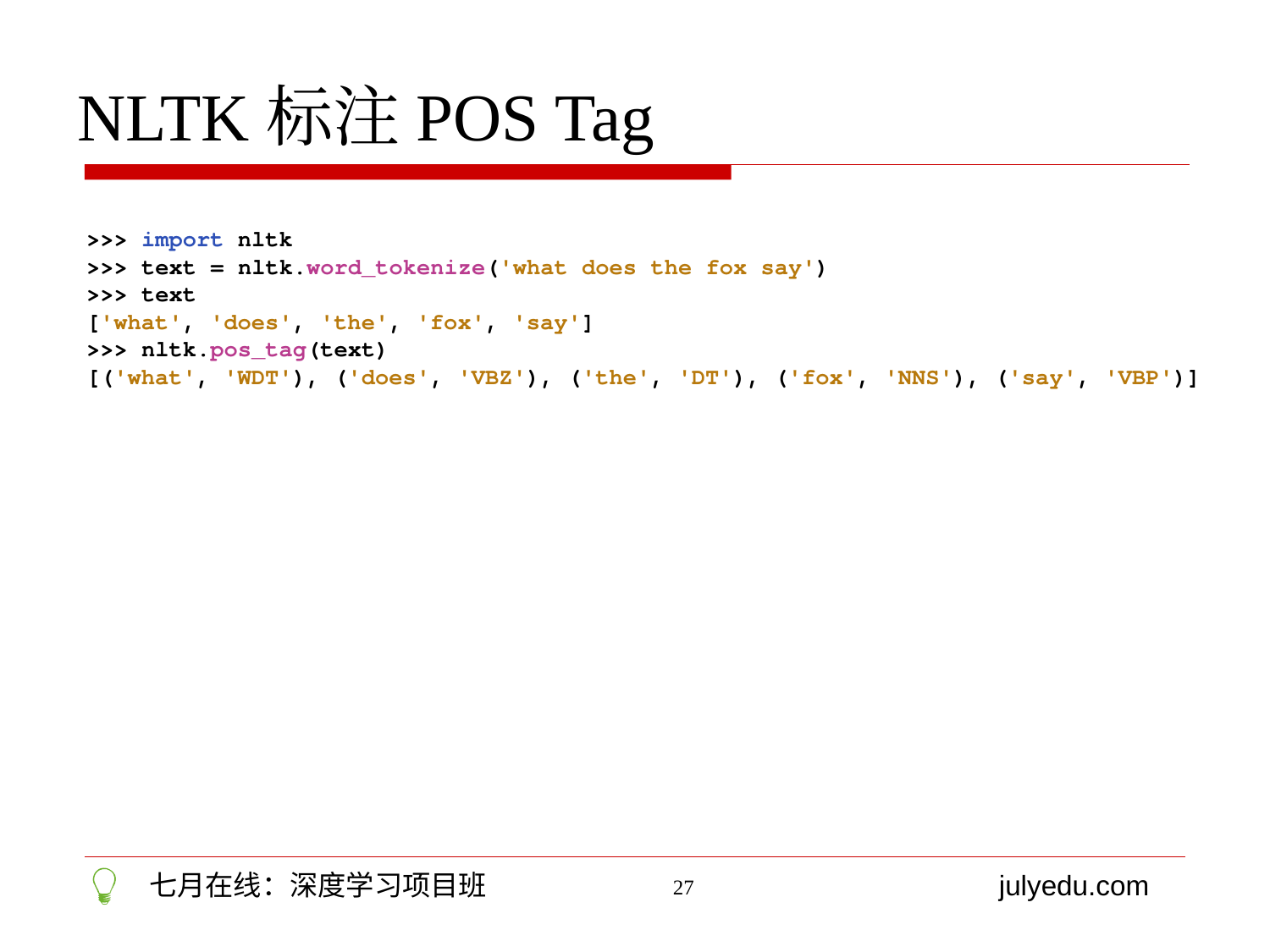

NLTK标注POS Tag
>>> import nltk
>>> text = nltk.word_tokenize('what does the fox say')
>>> text
['what', 'does', 'the', 'fox', 'say']
>>> nltk.pos_tag(text)
[('what', 'WDT'), ('does', 'VBZ'), ('the', 'DT'), ('fox', 'NNS'), ('say', 'VBP')]
27